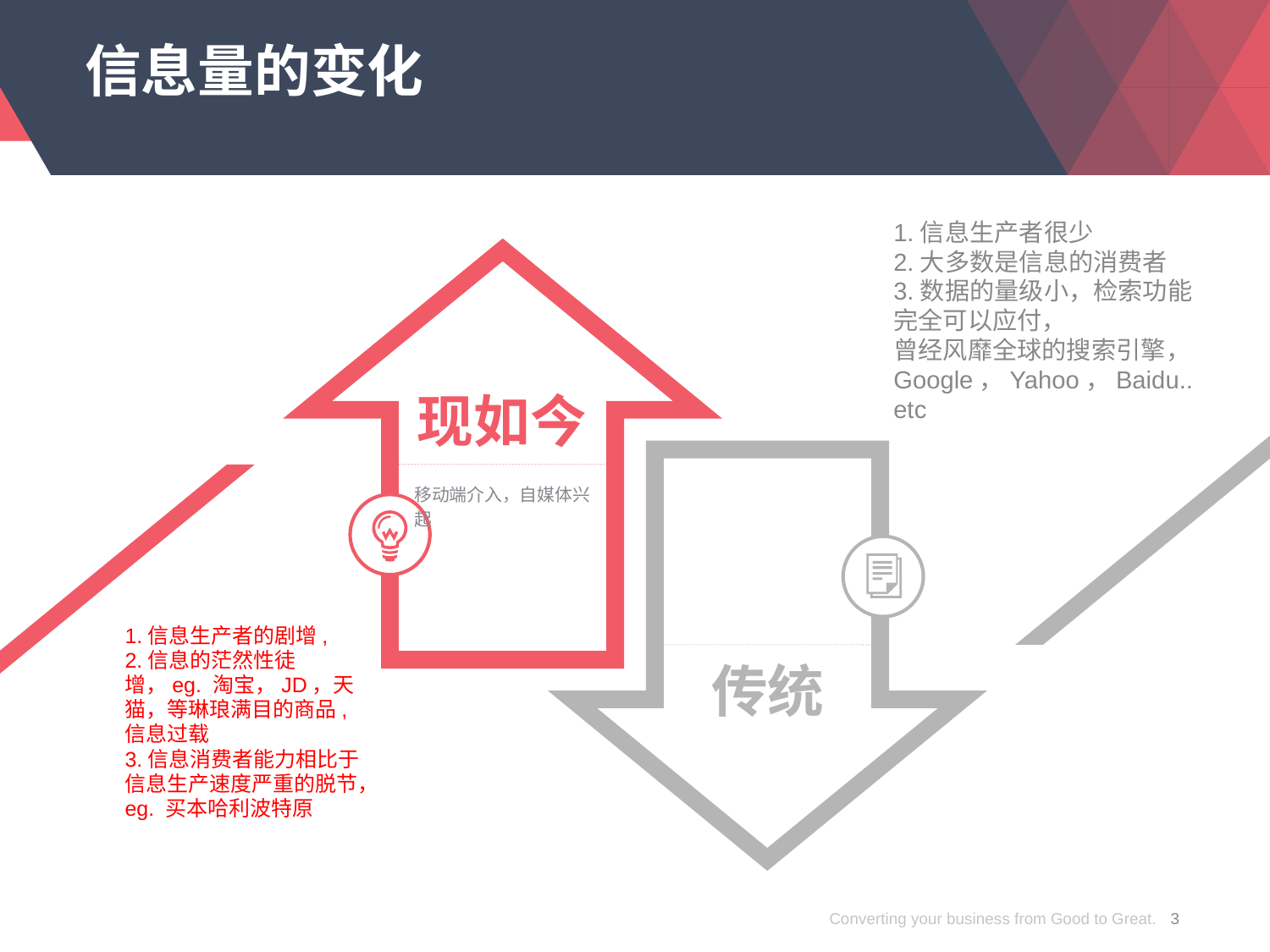

# 信息量的变化

1.信息生产者很少
2.大多数是信息的消费者
3.数据的量级小，检索功能完全可以应付，
曾经风靡全球的搜索引擎，Google，Yahoo，Baidu..etc

现如今
移动端介入，自媒体兴起

传统

1.信息生产者的剧增,
2.信息的茫然性徒增，eg. 淘宝，JD，天猫，等琳琅满目的商品,信息过载
3.信息消费者能力相比于信息生产速度严重的脱节，eg. 买本哈利波特原

Converting your business from Good to Great.
3